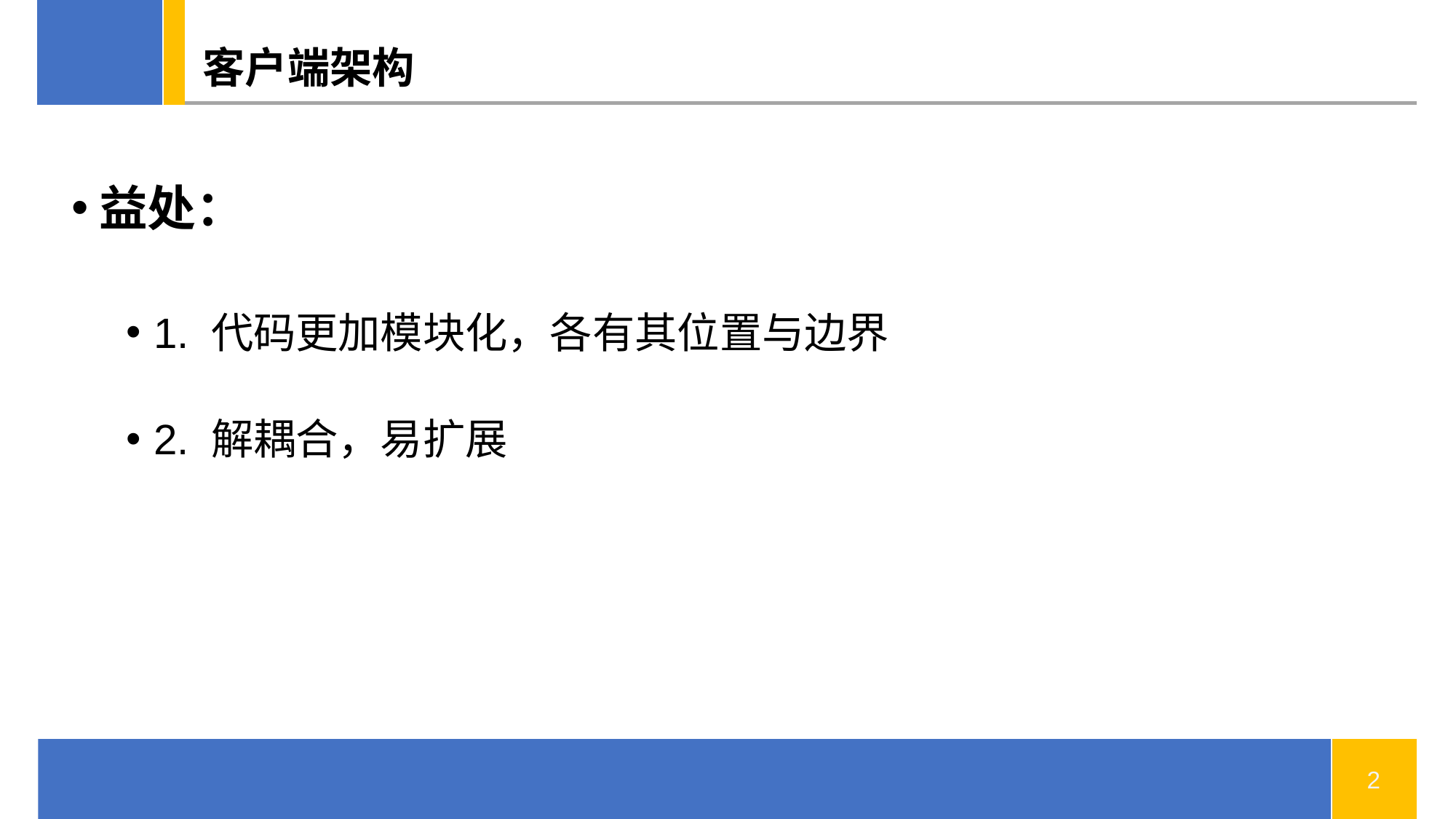

# 客户端架构

益处：

1. 代码更加模块化，各有其位置与边界

2. 解耦合，易扩展